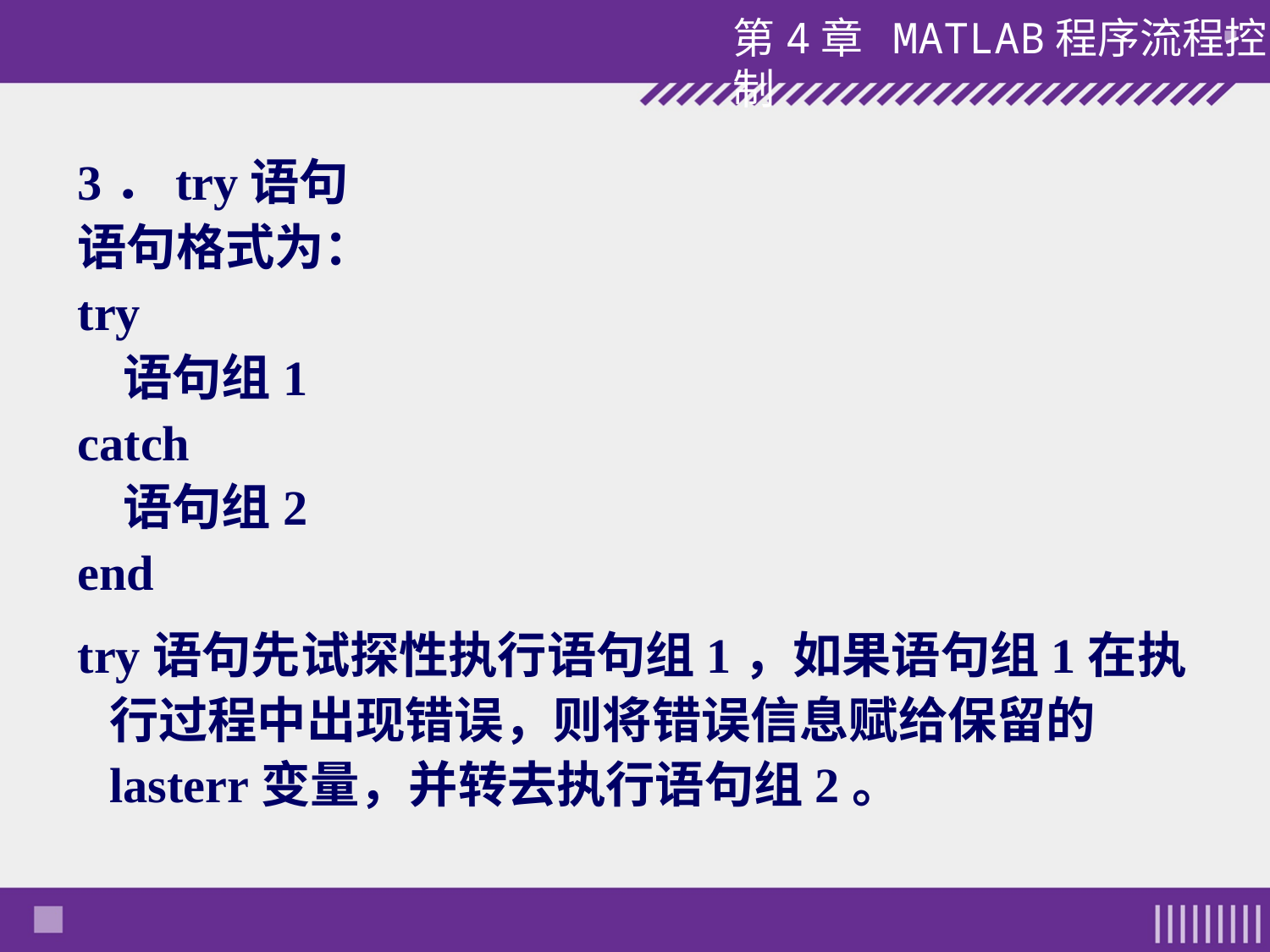

3．try语句
语句格式为：
try
   语句组1
catch
   语句组2
end
try语句先试探性执行语句组1，如果语句组1在执行过程中出现错误，则将错误信息赋给保留的lasterr变量，并转去执行语句组2。